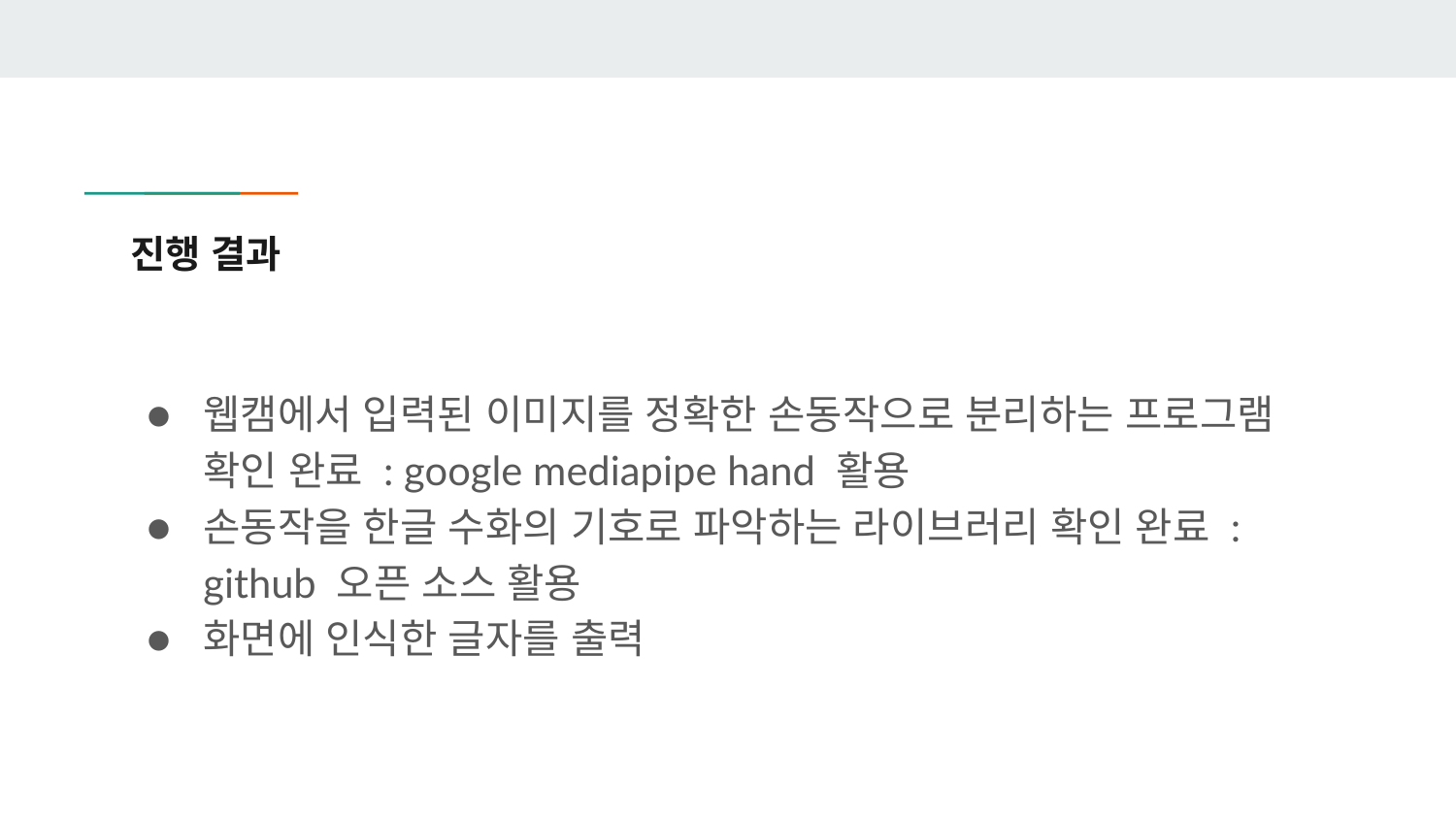

# 진행 결과
웹캠에서 입력된 이미지를 정확한 손동작으로 분리하는 프로그램 확인 완료 : google mediapipe hand 활용
손동작을 한글 수화의 기호로 파악하는 라이브러리 확인 완료 : github 오픈 소스 활용
화면에 인식한 글자를 출력